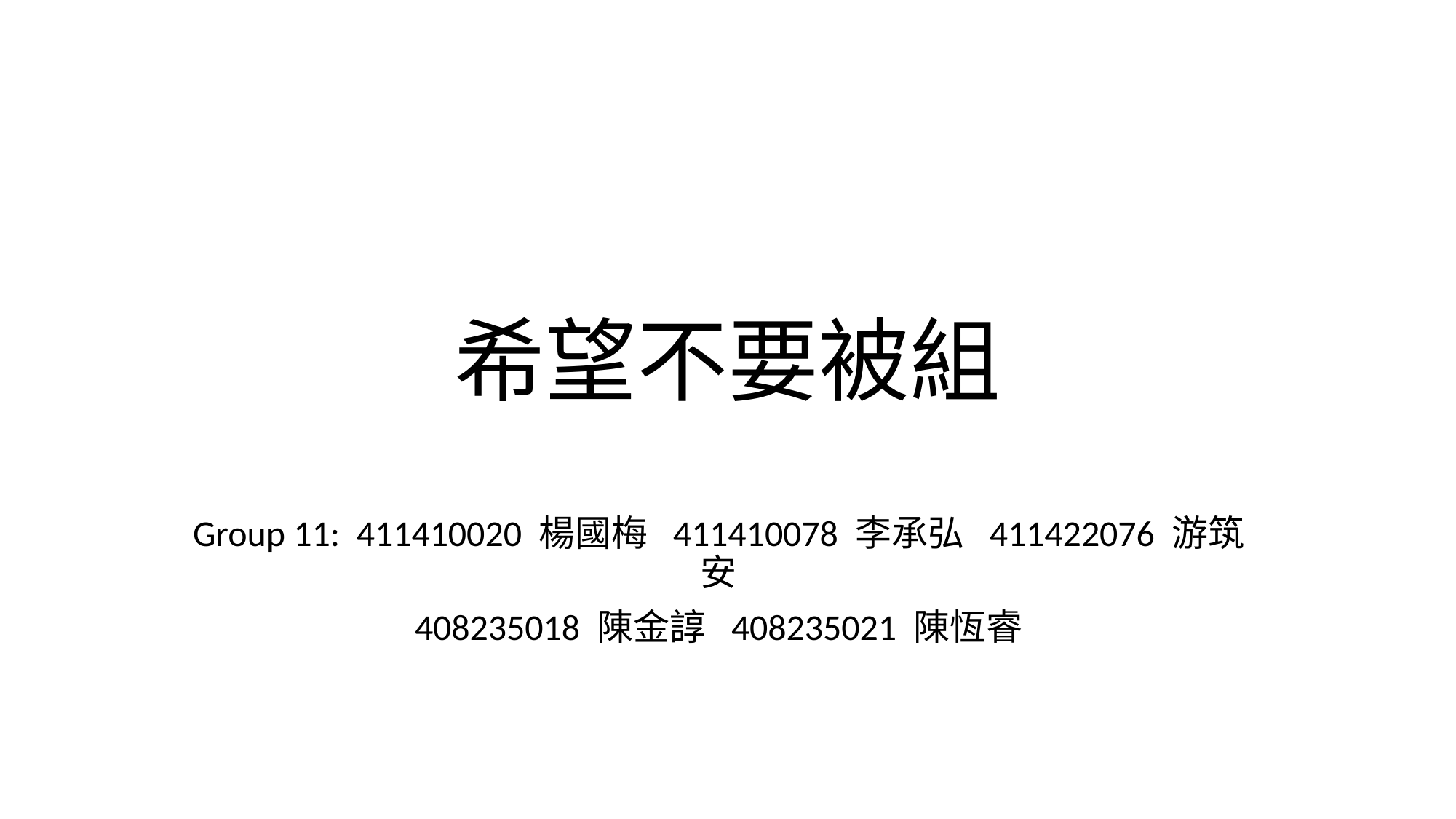

# 希望不要被組
Group 11:  411410020 楊國梅  411410078 李承弘  411422076 游筑安
408235018 陳金諄  408235021 陳恆睿